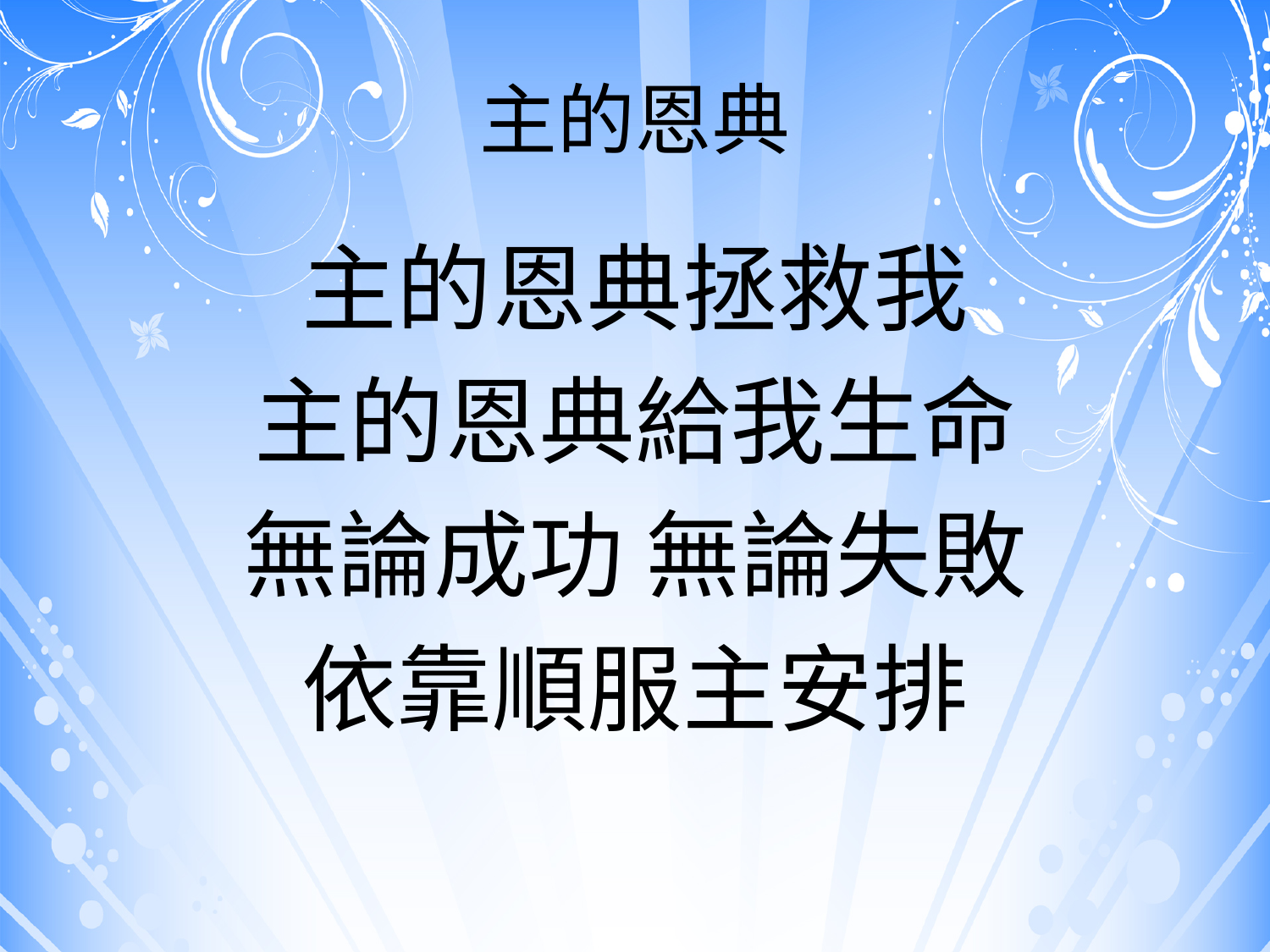

# 主的恩典
主的恩典拯救我
主的恩典給我生命
無論成功 無論失敗
依靠順服主安排